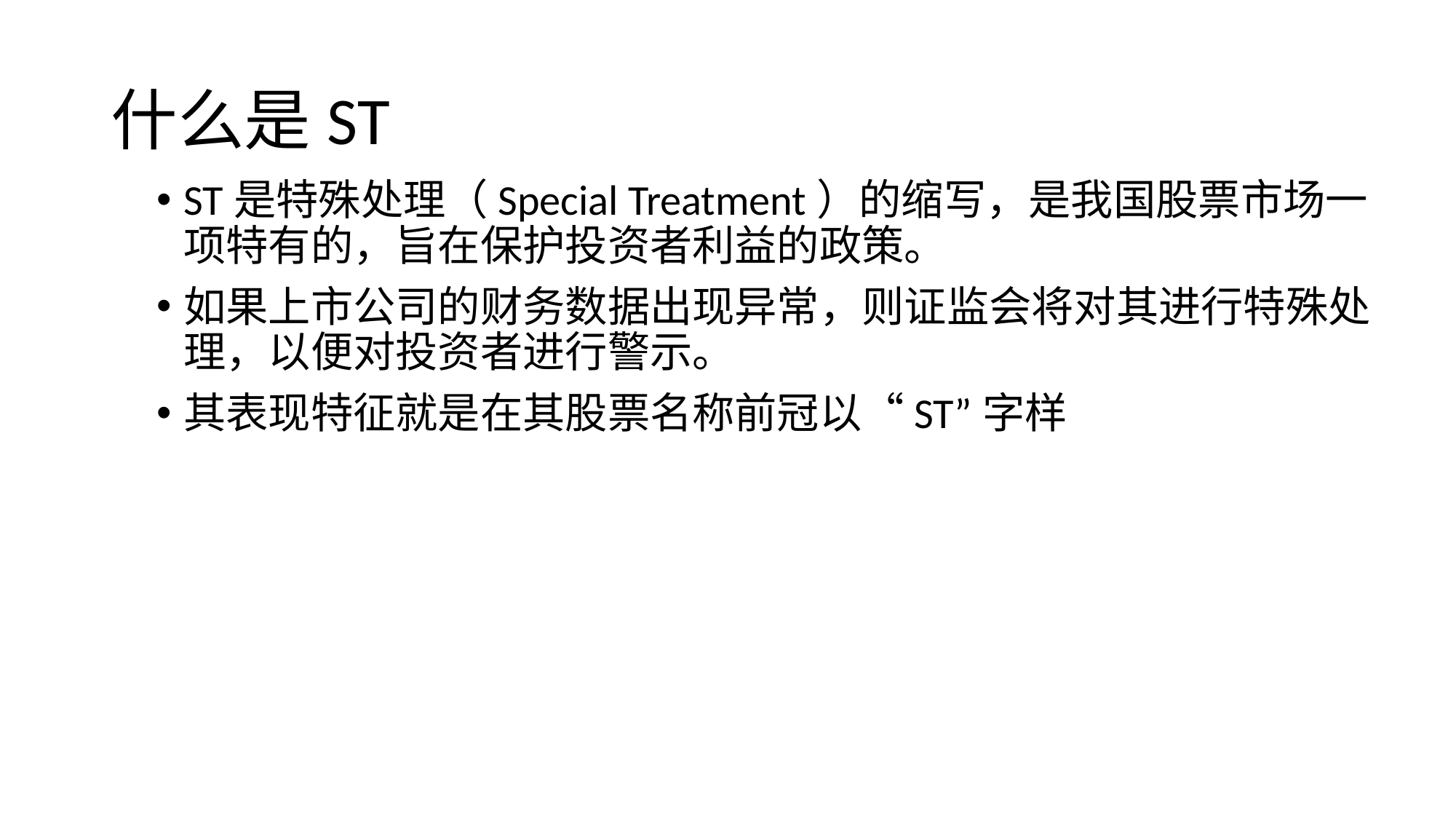

# 什么是ST
ST是特殊处理（Special Treatment）的缩写，是我国股票市场一项特有的，旨在保护投资者利益的政策。
如果上市公司的财务数据出现异常，则证监会将对其进行特殊处理，以便对投资者进行警示。
其表现特征就是在其股票名称前冠以“ST”字样